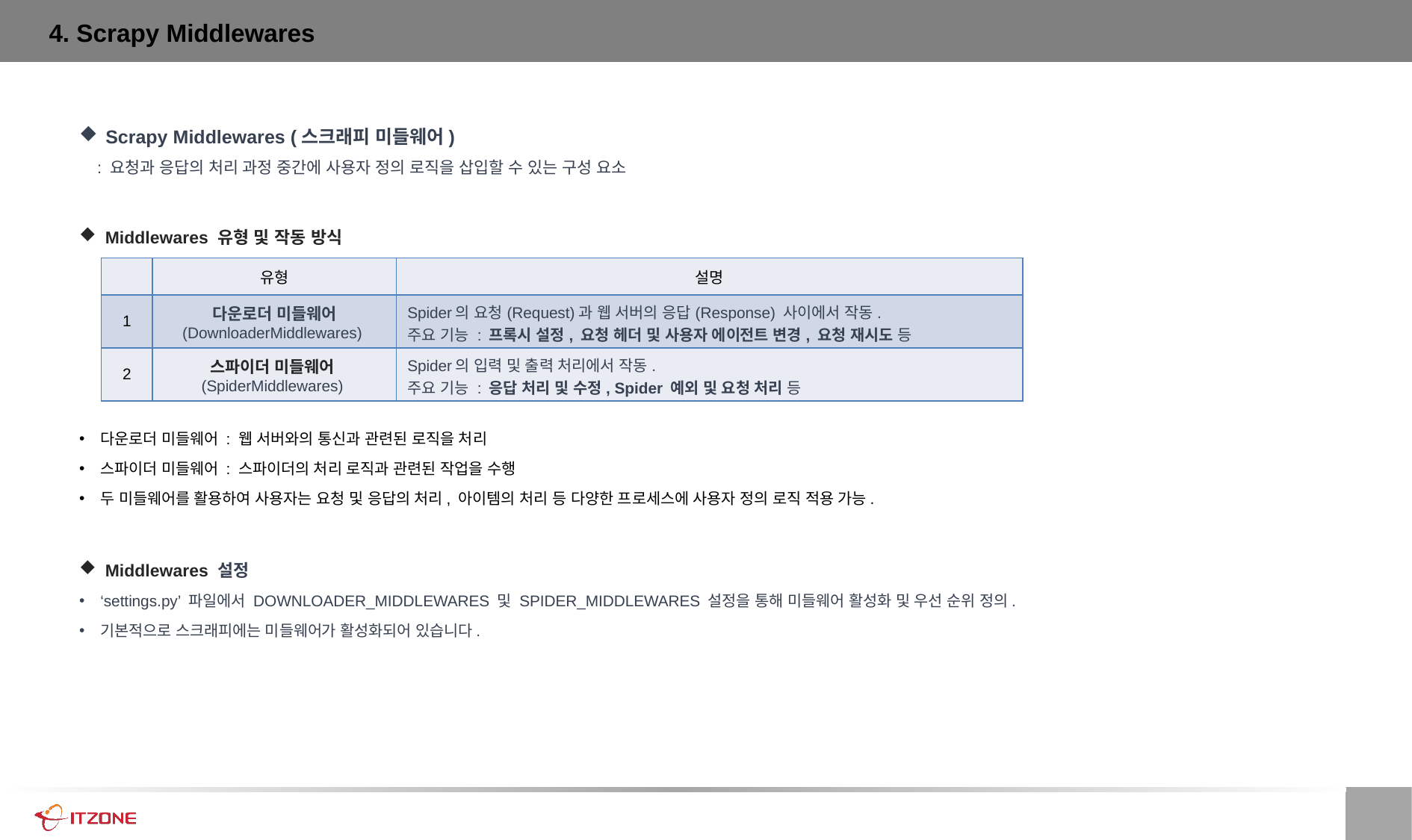

4. Scrapy Middlewares
 Scrapy Middlewares (스크래피 미들웨어)
    : 요청과 응답의 처리 과정 중간에 사용자 정의 로직을 삽입할 수 있는 구성 요소

 Middlewares 유형 및 작동 방식

다운로더 미들웨어 : 웹 서버와의 통신과 관련된 로직을 처리
스파이더 미들웨어 : 스파이더의 처리 로직과 관련된 작업을 수행
두 미들웨어를 활용하여 사용자는 요청 및 응답의 처리, 아이템의 처리 등 다양한 프로세스에 사용자 정의 로직 적용 가능.

 Middlewares 설정
‘settings.py’ 파일에서 DOWNLOADER_MIDDLEWARES 및 SPIDER_MIDDLEWARES 설정을 통해 미들웨어 활성화 및 우선 순위 정의.
기본적으로 스크래피에는 미들웨어가 활성화되어 있습니다.

|  | 유형 | 설명 |
| --- | --- | --- |
| 1 | 다운로더 미들웨어 (DownloaderMiddlewares) | Spider의 요청(Request)과 웹 서버의 응답(Response) 사이에서 작동. 주요 기능 : 프록시 설정, 요청 헤더 및 사용자 에이전트 변경, 요청 재시도 등 |
| 2 | 스파이더 미들웨어 (SpiderMiddlewares) | Spider의 입력 및 출력 처리에서 작동. 주요 기능 : 응답 처리 및 수정, Spider 예외 및 요청 처리 등 |